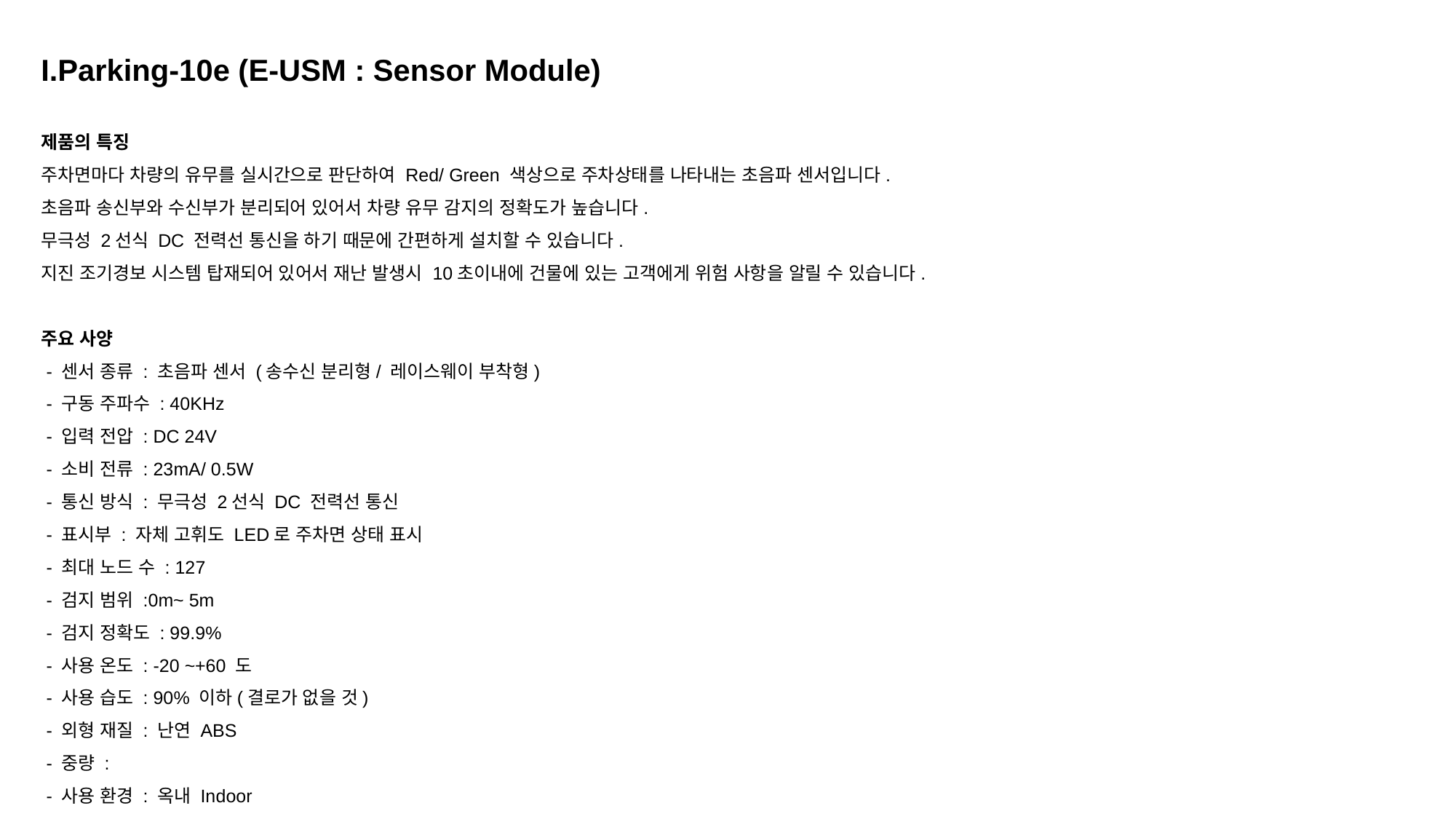

I.Parking-10e (E-USM : Sensor Module)

제품의 특징
주차면마다 차량의 유무를 실시간으로 판단하여 Red/ Green 색상으로 주차상태를 나타내는 초음파 센서입니다.
초음파 송신부와 수신부가 분리되어 있어서 차량 유무 감지의 정확도가 높습니다.
무극성 2선식 DC 전력선 통신을 하기 때문에 간편하게 설치할 수 있습니다.
지진 조기경보 시스템 탑재되어 있어서 재난 발생시 10초이내에 건물에 있는 고객에게 위험 사항을 알릴 수 있습니다.

주요 사양
 - 센서 종류 : 초음파 센서 (송수신 분리형/ 레이스웨이 부착형)
 - 구동 주파수 : 40KHz
 - 입력 전압 : DC 24V
 - 소비 전류 : 23mA/ 0.5W
 - 통신 방식 : 무극성 2선식 DC 전력선 통신
 - 표시부 : 자체 고휘도 LED로 주차면 상태 표시
 - 최대 노드 수 : 127
 - 검지 범위 :0m~ 5m
 - 검지 정확도 : 99.9%
 - 사용 온도 : -20 ~+60 도
 - 사용 습도 : 90% 이하(결로가 없을 것)
 - 외형 재질 : 난연 ABS
 - 중량 :
 - 사용 환경 : 옥내 Indoor